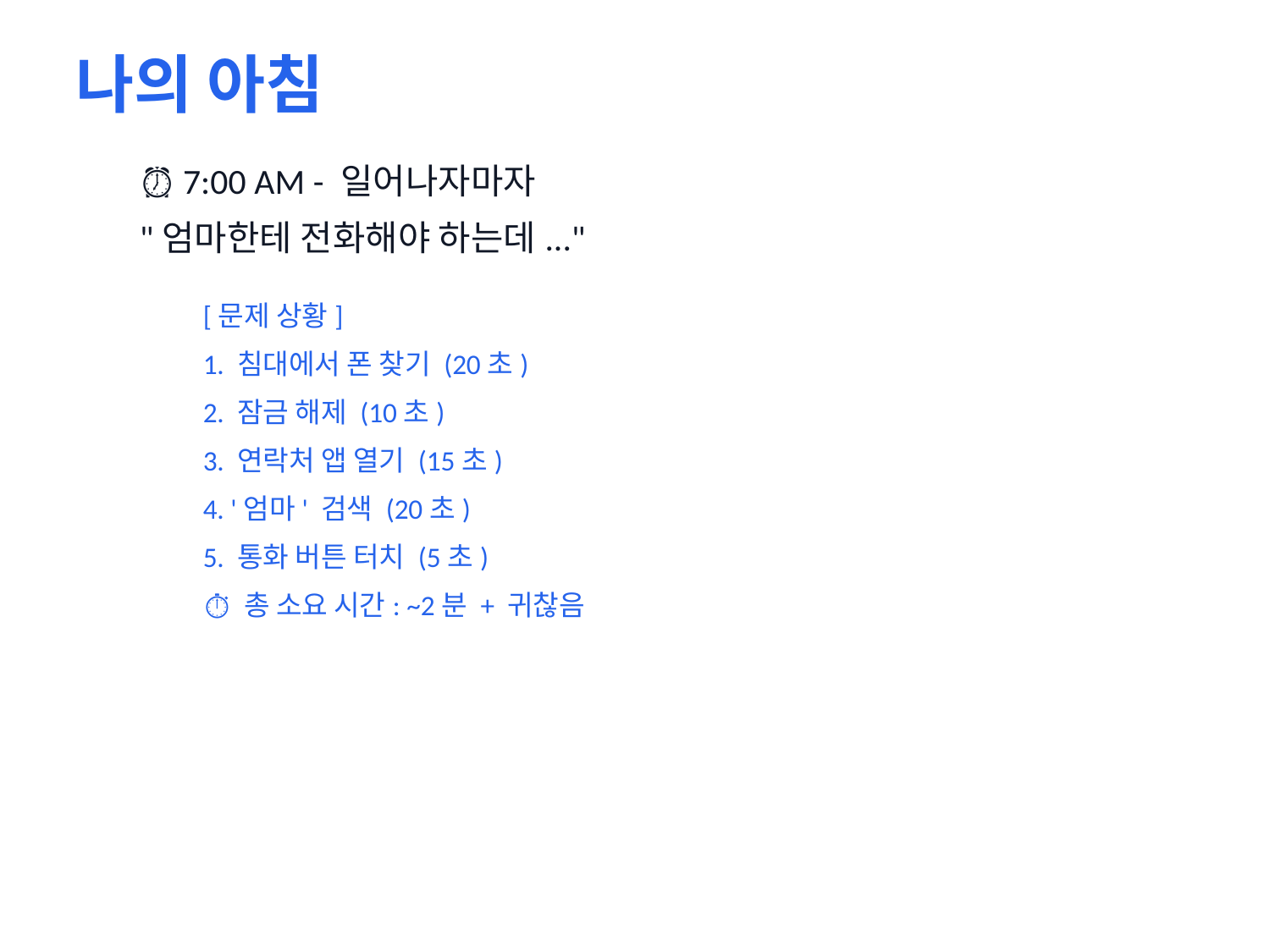

나의 아침
⏰ 7:00 AM - 일어나자마자
"엄마한테 전화해야 하는데..."
[문제 상황]
1. 침대에서 폰 찾기 (20초)
2. 잠금 해제 (10초)
3. 연락처 앱 열기 (15초)
4. '엄마' 검색 (20초)
5. 통화 버튼 터치 (5초)
⏱ 총 소요 시간: ~2분 + 귀찮음